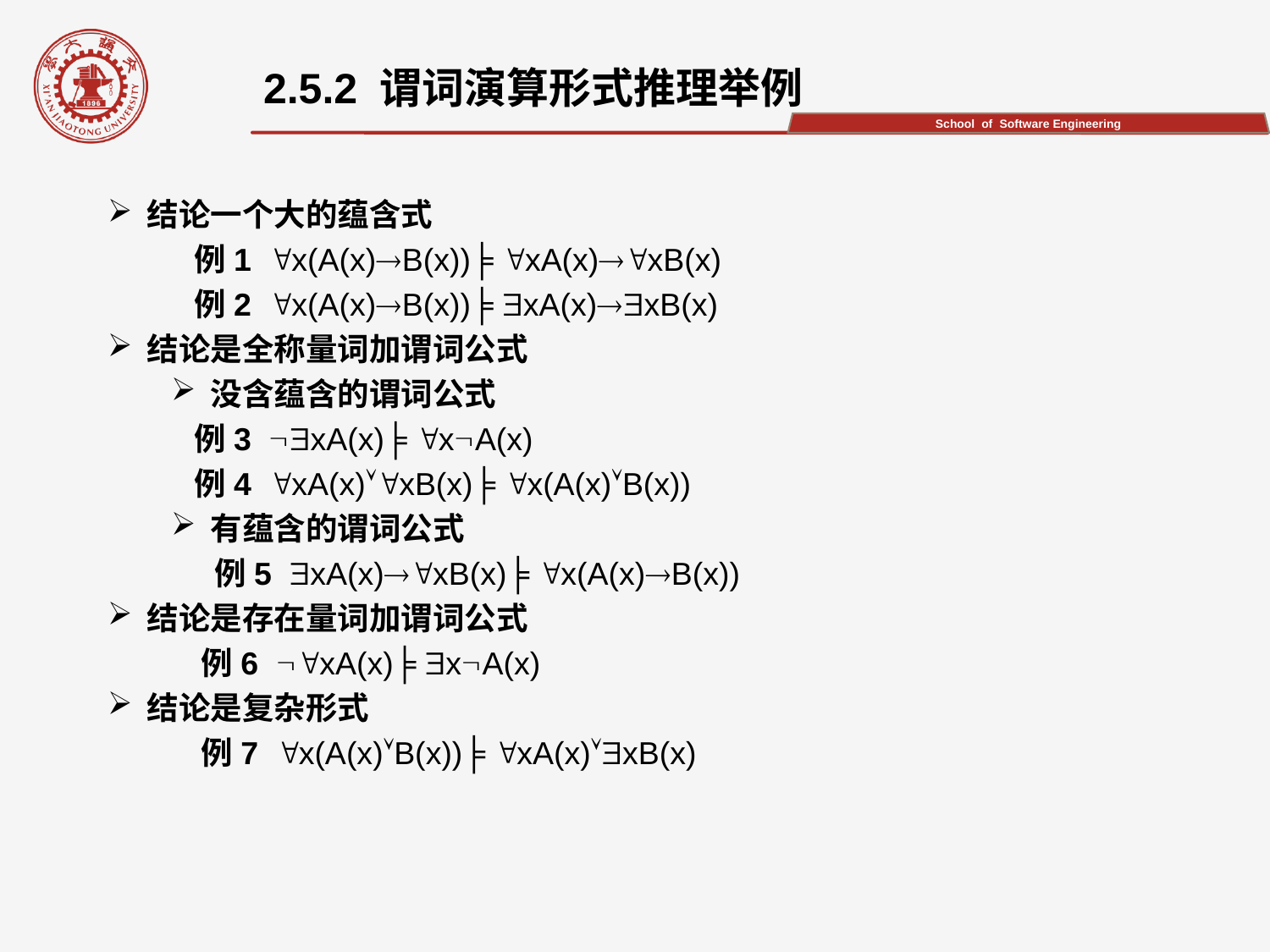

2.5.2 谓词演算形式推理举例

结论一个大的蕴含式
           例1  ∀x(A(x)→B(x))╞ ∀xA(x)→∀xB(x)
           例2  ∀x(A(x)→B(x))╞ ∃xA(x)→∃xB(x)
结论是全称量词加谓词公式
没含蕴含的谓词公式
           例3  ¬∃xA(x)╞ ∀x¬A(x)
           例4  ∀xA(x)∨∀xB(x)╞ ∀x(A(x)∨B(x))
有蕴含的谓词公式
     例5  ∃xA(x)→∀xB(x)╞ ∀x(A(x)→B(x))
结论是存在量词加谓词公式
            例6  ¬∀xA(x)╞ ∃x¬A(x)
结论是复杂形式
            例7  ∀x(A(x)∨B(x))╞ ∀xA(x)∨∃xB(x)